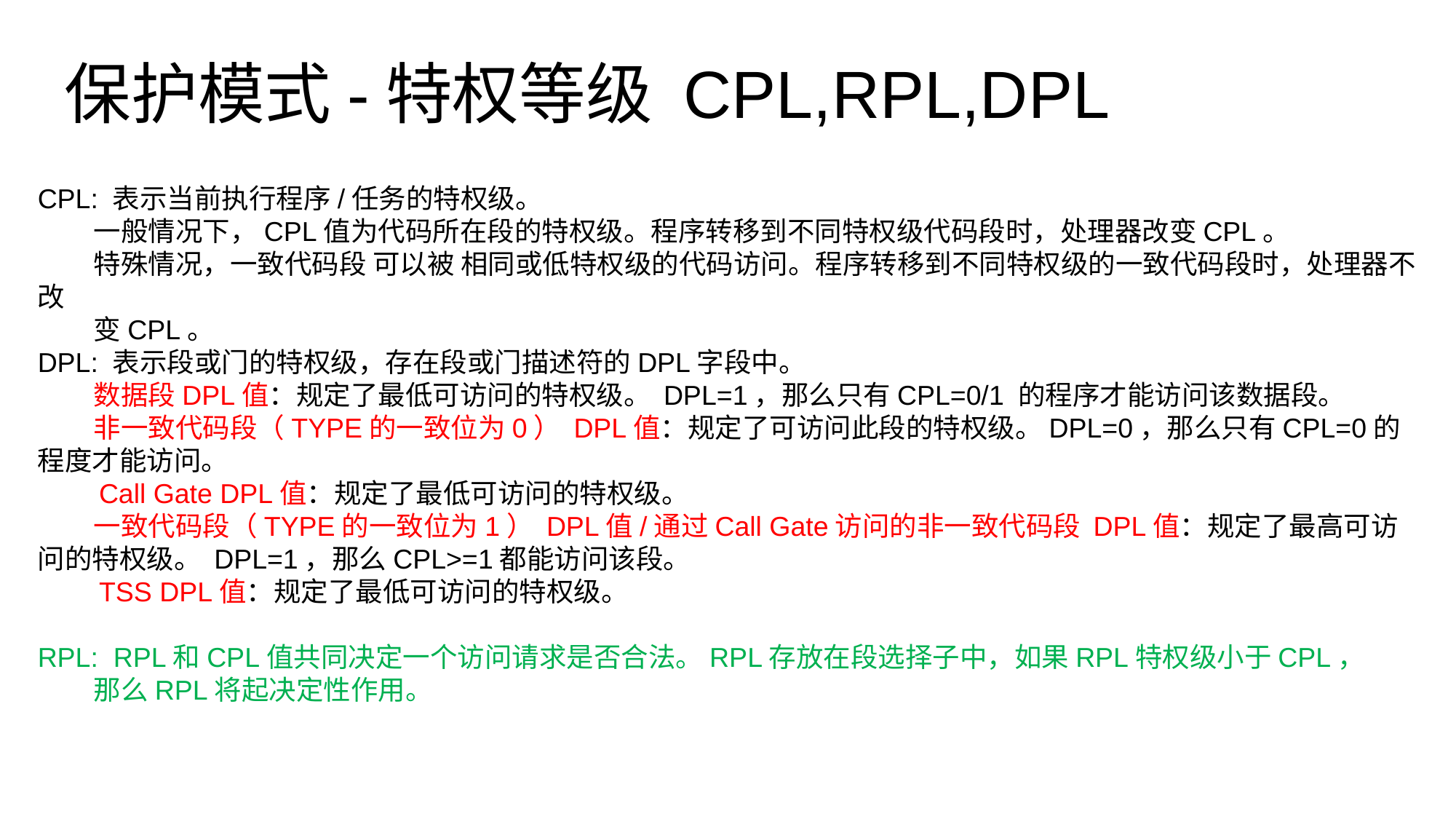

# 保护模式-特权等级 CPL,RPL,DPL
CPL: 表示当前执行程序/任务的特权级。
        一般情况下，CPL值为代码所在段的特权级。程序转移到不同特权级代码段时，处理器改变CPL。
        特殊情况，一致代码段 可以被 相同或低特权级的代码访问。程序转移到不同特权级的一致代码段时，处理器不改
        变CPL。
DPL: 表示段或门的特权级，存在段或门描述符的DPL字段中。
        数据段DPL值：规定了最低可访问的特权级。 DPL=1，那么只有CPL=0/1 的程序才能访问该数据段。
        非一致代码段（TYPE的一致位为0） DPL值：规定了可访问此段的特权级。DPL=0，那么只有CPL=0的程度才能访问。
        Call Gate DPL值：规定了最低可访问的特权级。
        一致代码段（TYPE的一致位为1） DPL值/通过Call Gate访问的非一致代码段 DPL值：规定了最高可访问的特权级。 DPL=1，那么CPL>=1都能访问该段。
        TSS DPL值：规定了最低可访问的特权级。

RPL:  RPL和CPL值共同决定一个访问请求是否合法。RPL存放在段选择子中，如果RPL特权级小于CPL，
        那么RPL将起决定性作用。